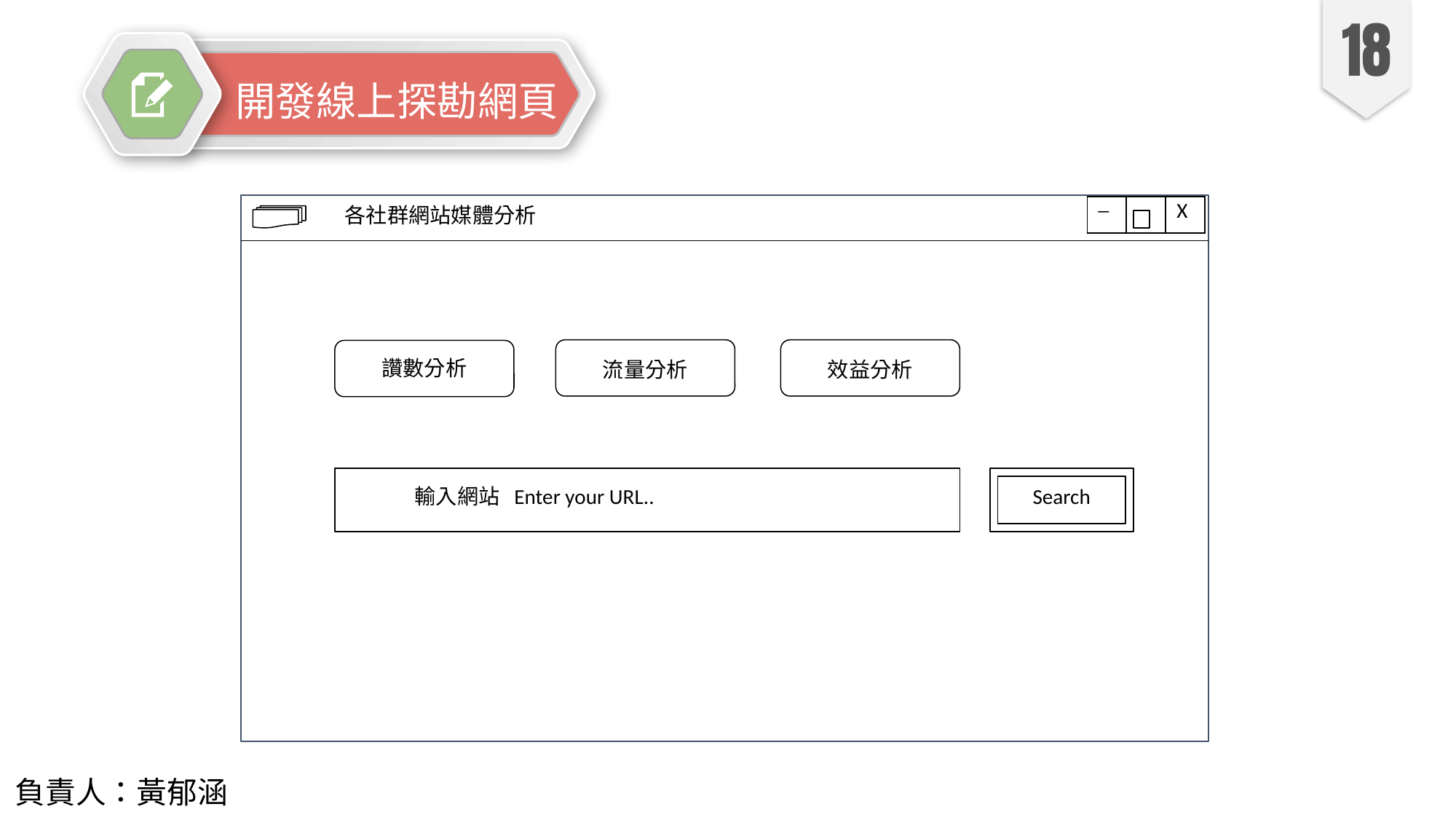

18

開發線上探勘網頁

各社群網站媒體分析
| ─ |  | X |
| --- | --- | --- |

讚數分析
流量分析
效益分析

輸入網站  Enter your URL..
Search
負責人：黃郁涵